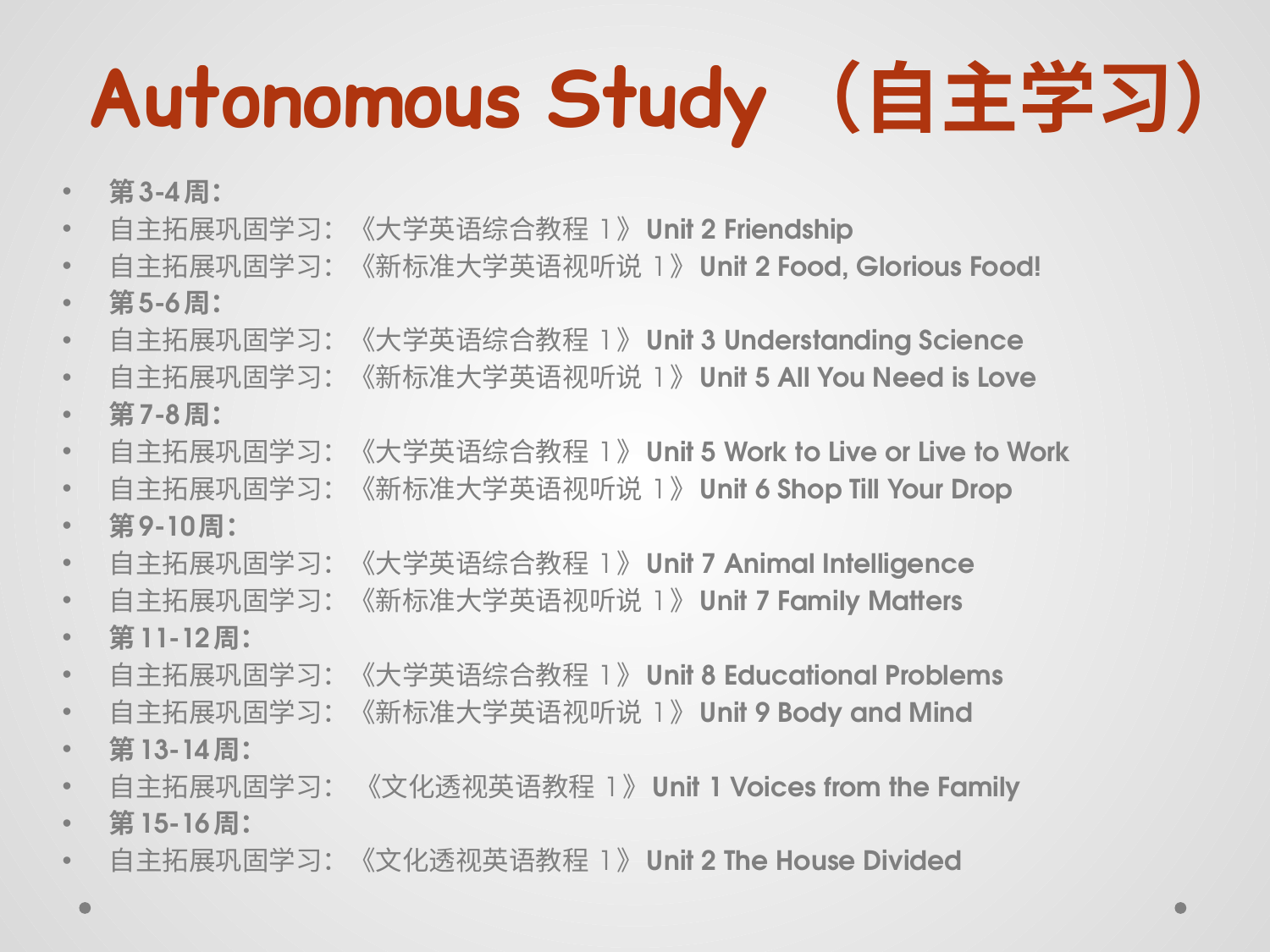

# Autonomous Study（自主学习）
第3-4周：
自主拓展巩固学习：《大学英语综合教程 1》Unit 2 Friendship
自主拓展巩固学习：《新标准大学英语视听说 1》Unit 2 Food, Glorious Food!
第5-6周：
自主拓展巩固学习：《大学英语综合教程 1》Unit 3 Understanding Science
自主拓展巩固学习：《新标准大学英语视听说 1》Unit 5 All You Need is Love
第7-8周：
自主拓展巩固学习：《大学英语综合教程 1》Unit 5 Work to Live or Live to Work
自主拓展巩固学习：《新标准大学英语视听说 1》Unit 6 Shop Till Your Drop
第9-10周：
自主拓展巩固学习：《大学英语综合教程 1》Unit 7 Animal Intelligence
自主拓展巩固学习：《新标准大学英语视听说 1》Unit 7 Family Matters
第11-12周：
自主拓展巩固学习：《大学英语综合教程 1》Unit 8 Educational Problems
自主拓展巩固学习：《新标准大学英语视听说 1》Unit 9 Body and Mind
第13-14周：
自主拓展巩固学习： 《文化透视英语教程 1》Unit 1 Voices from the Family
第15-16周：
自主拓展巩固学习：《文化透视英语教程 1》Unit 2 The House Divided